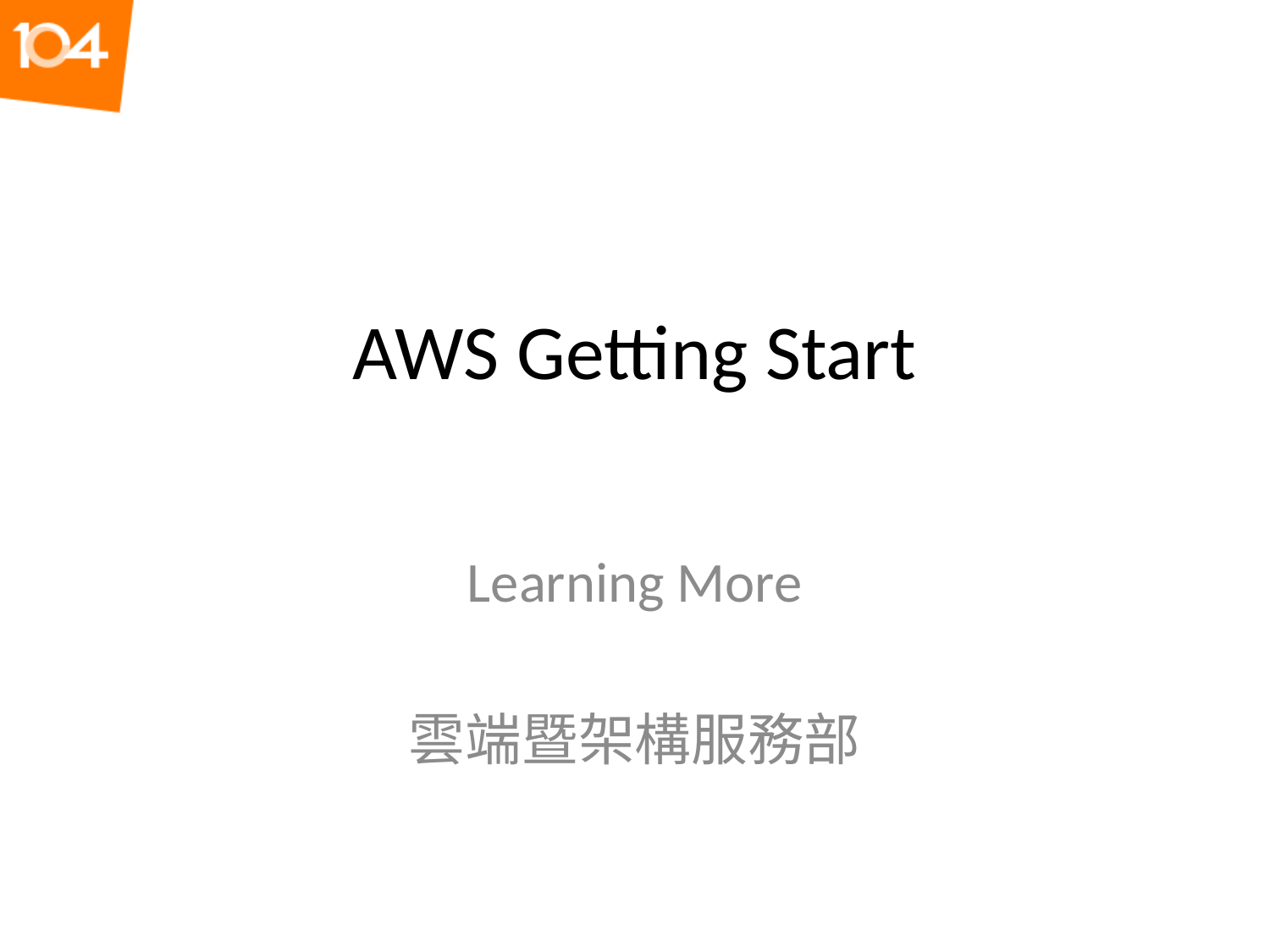

# AWS Getting Start
Learning More

雲端暨架構服務部